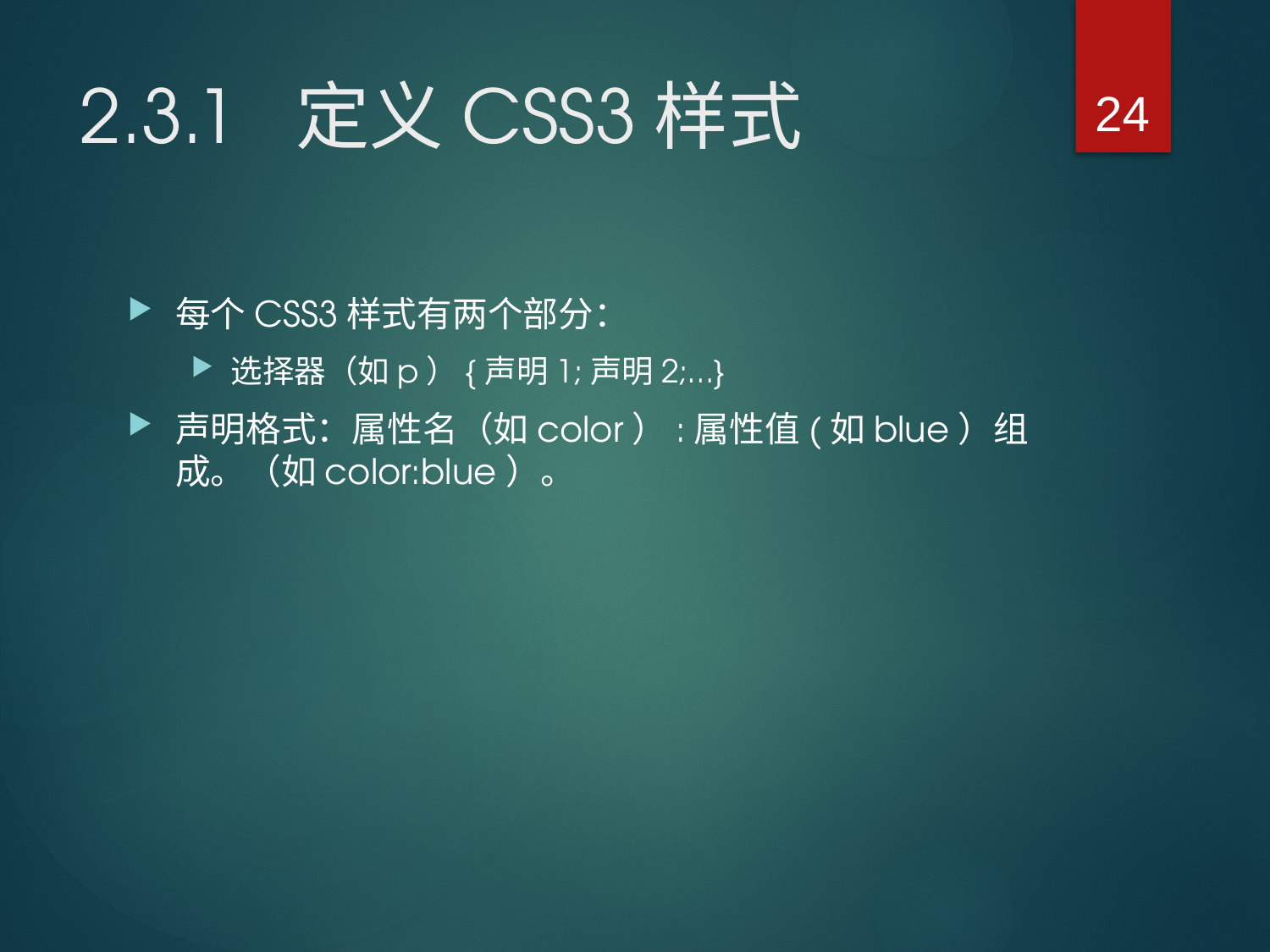

24
# 2.3.1  定义CSS3样式
每个CSS3样式有两个部分：
选择器（如p）{声明1;声明2;…}
声明格式：属性名（如color）:属性值(如blue）组成。（如color:blue）。